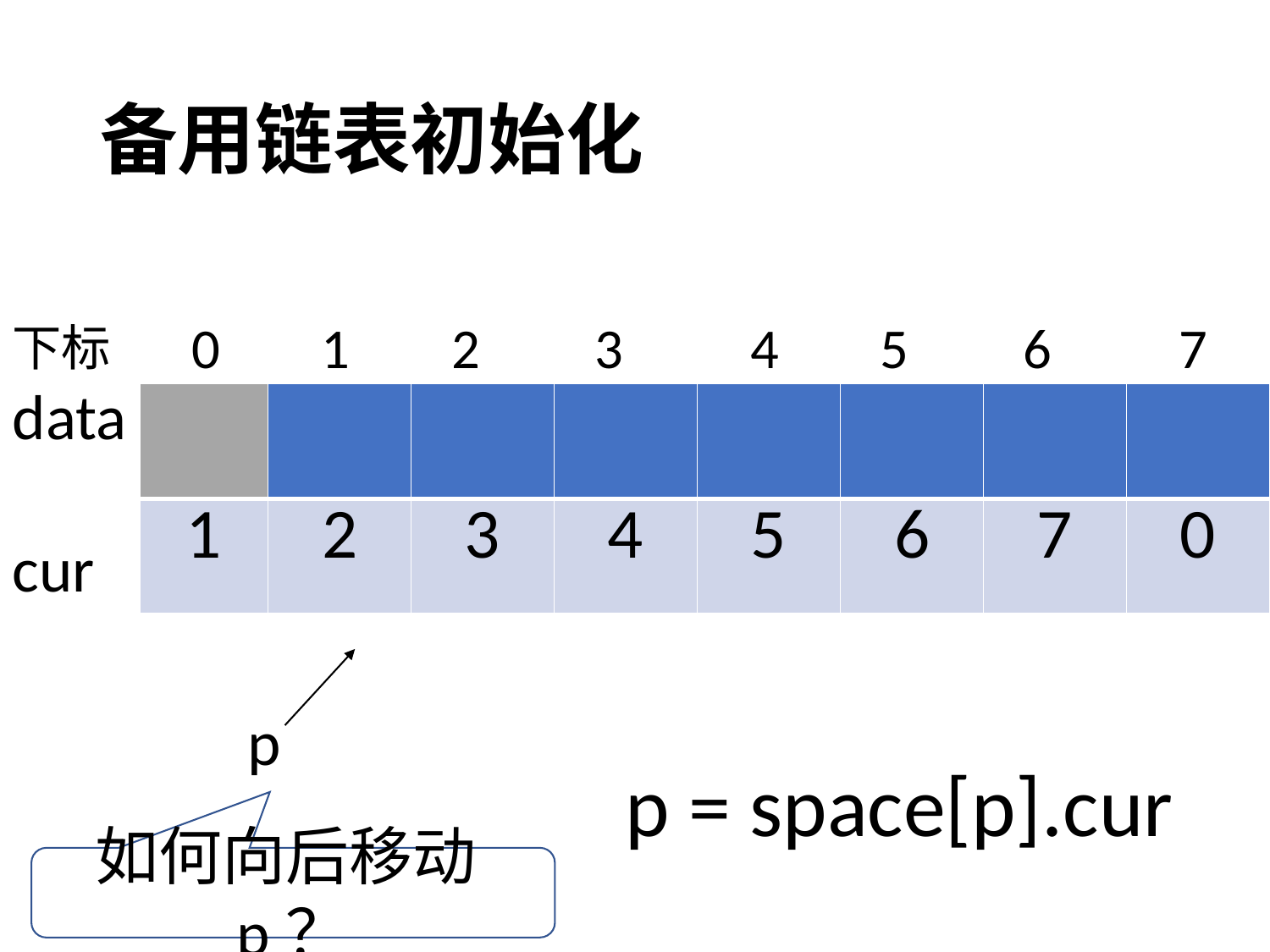

# 备用链表初始化
0        1        2         3          4        5         6          7
下标
data

cur
|  |  |  |  |  |  |  |  |
| --- | --- | --- | --- | --- | --- | --- | --- |
| 1 | 2 | 3 | 4 | 5 | 6 | 7 | 0 |

p
p = space[p].cur
如何向后移动p？